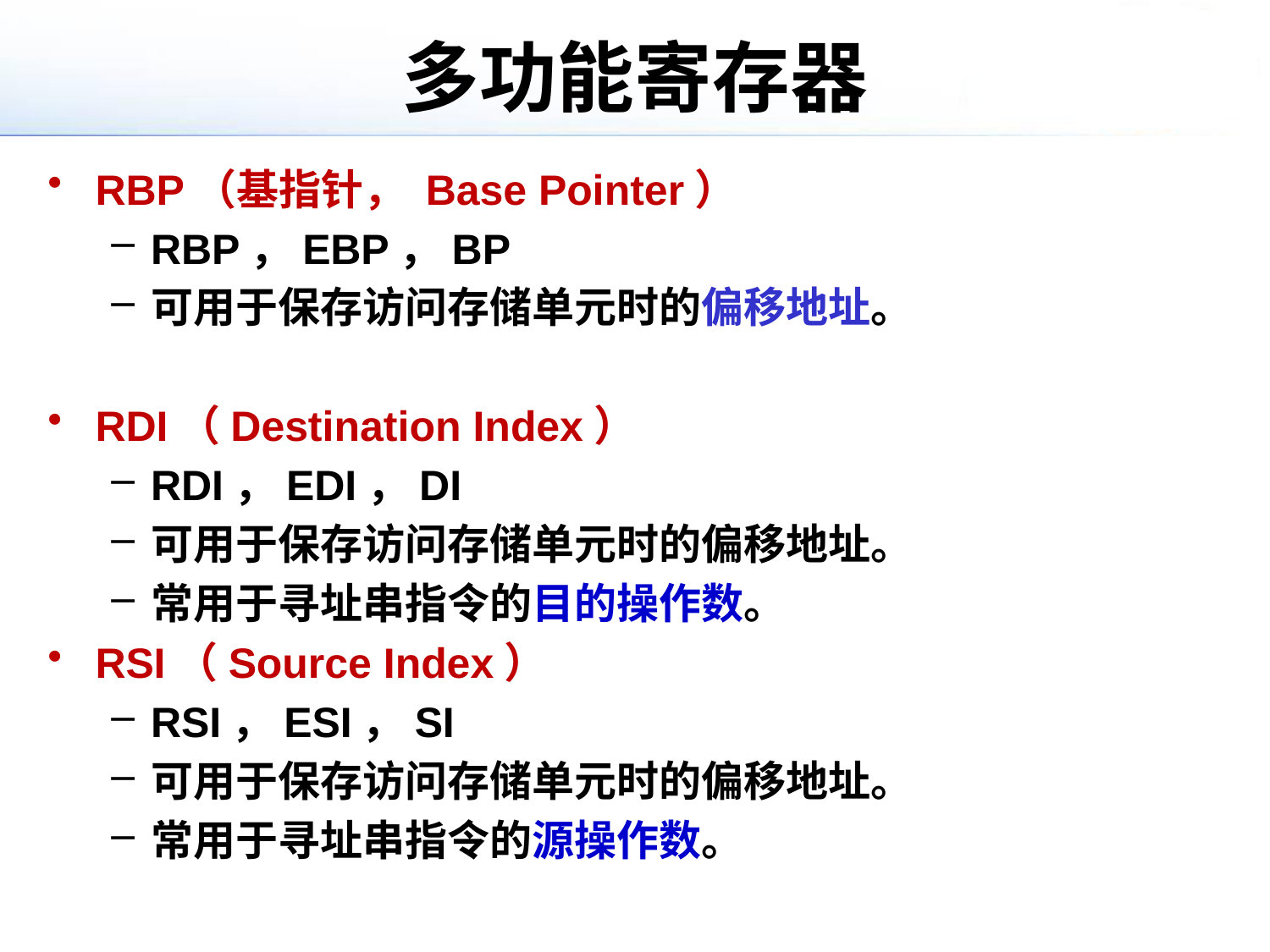

# 多功能寄存器
RBP（基指针， Base Pointer）
RBP，EBP，BP
可用于保存访问存储单元时的偏移地址。

RDI（Destination Index）
RDI，EDI，DI
可用于保存访问存储单元时的偏移地址。
常用于寻址串指令的目的操作数。
RSI（Source Index）
RSI，ESI，SI
可用于保存访问存储单元时的偏移地址。
常用于寻址串指令的源操作数。